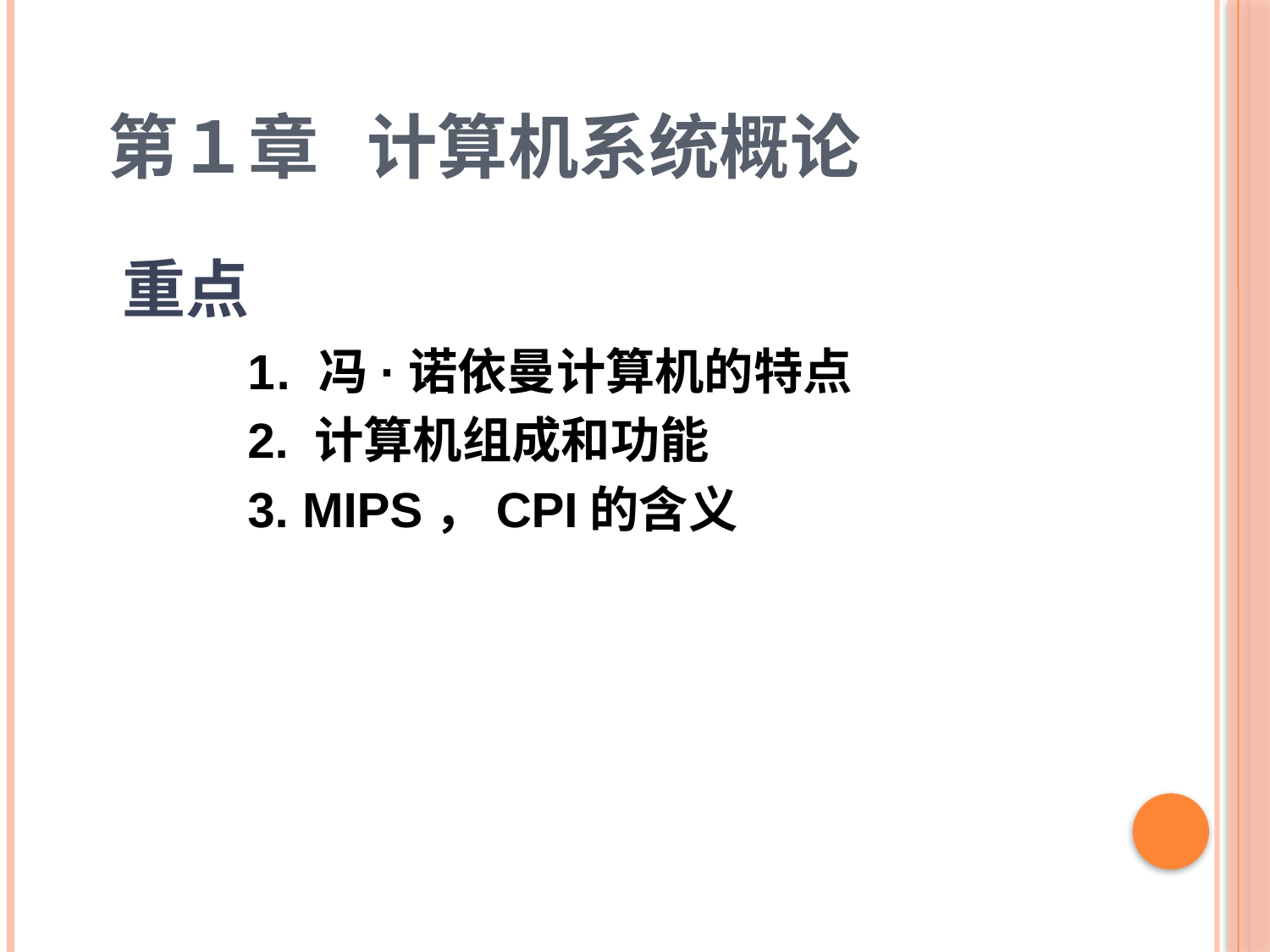

# 第１章   计算机系统概论
重点
冯·诺依曼计算机的特点
2. 计算机组成和功能
3. MIPS，CPI的含义